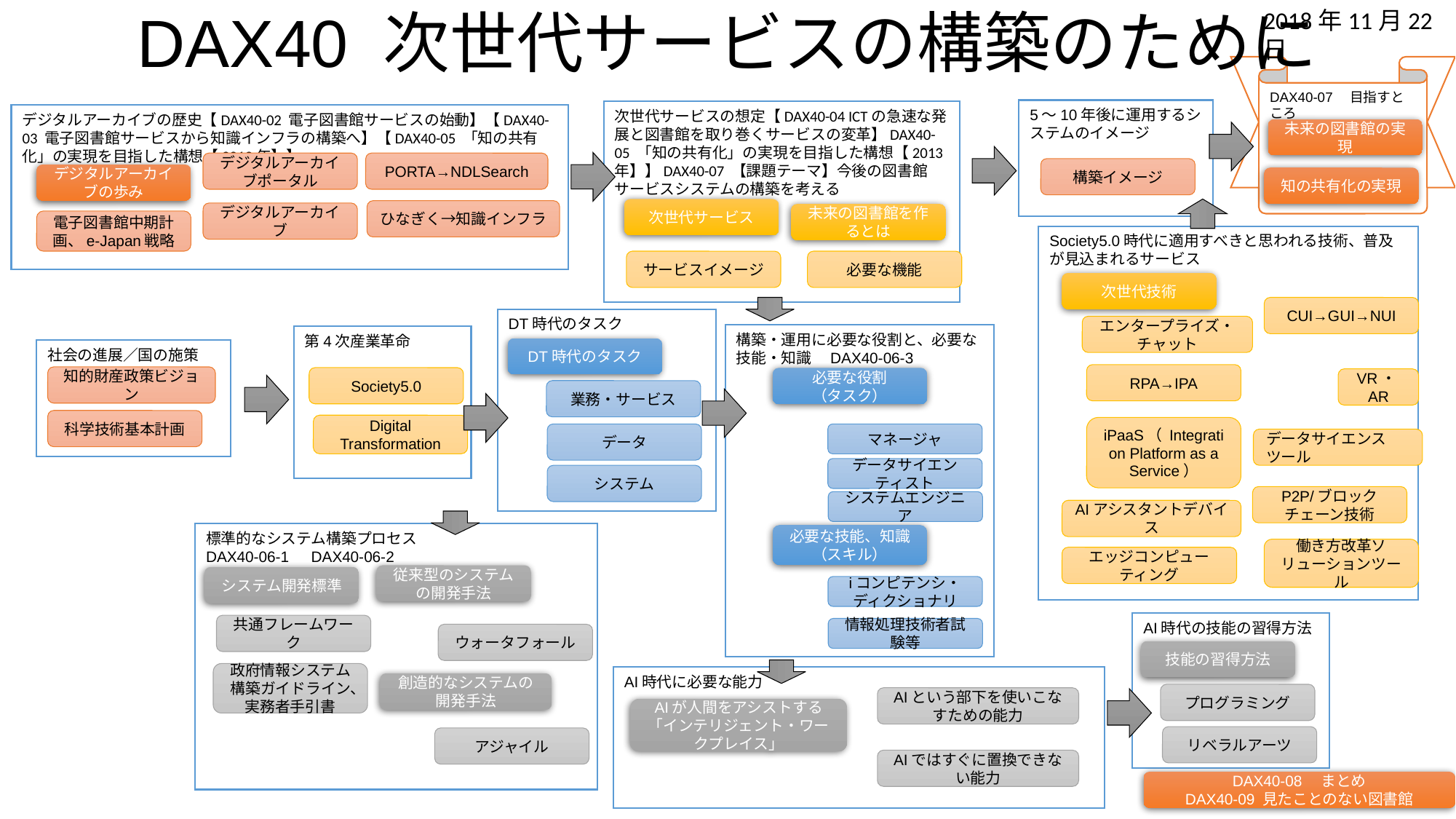

2018年11月22日
# DAX40 次世代サービスの構築のために
DAX40-07　目指すところ
5～10年後に運用するシステムのイメージ
次世代サービスの想定【DAX40-04 ICTの急速な発展と図書館を取り巻くサービスの変革】DAX40-05 「知の共有化」の実現を目指した構想【2013年】】DAX40-07 【課題テーマ】今後の図書館サービスシステムの構築を考える

デジタルアーカイブの歴史【DAX40-02 電子図書館サービスの始動】【DAX40-03 電子図書館サービスから知識インフラの構築へ】【DAX40-05 「知の共有化」の実現を目指した構想【2013年】】
未来の図書館の実現

デジタルアーカイブポータル
PORTA→NDLSearch
構築イメージ
デジタルアーカイブの歩み
知の共有化の実現

次世代サービス
ひなぎく→知識インフラ
デジタルアーカイブ
未来の図書館を作るとは
電子図書館中期計画、e-Japan戦略
Society5.0時代に適用すべきと思われる技術、普及が見込まれるサービス
サービスイメージ
必要な機能
次世代技術

CUI→GUI→NUI
DT時代のタスク
エンタープライズ・チャット
構築・運用に必要な役割と、必要な技能・知識　DAX40-06-3
第4次産業革命
DT時代のタスク
社会の進展／国の施策
RPA→IPA
知的財産政策ビジョン
Society5.0
必要な役割
（タスク）
VR・AR

業務・サービス

科学技術基本計画
Digital Transformation
iPaaS（ Integration Platform as a Service）
マネージャ
データ
データサイエンスツール
データサイエンティスト
システム
P2P/ブロックチェーン技術
システムエンジニア

AIアシスタントデバイス
標準的なシステム構築プロセス
DAX40-06-1　DAX40-06-2
必要な技能、知識（スキル）
働き方改革ソリューションツール
エッジコンピューティング
従来型のシステムの開発手法
システム開発標準
iコンピテンシ・ディクショナリ
AI時代の技能の習得方法
共通フレームワーク
情報処理技術者試験等
ウォータフォール
技能の習得方法

政府情報システム構築ガイドライン、実務者手引書
AI時代に必要な能力
創造的なシステムの開発手法
プログラミング
AIという部下を使いこなすための能力

AIが人間をアシストする「インテリジェント・ワークプレイス」
リベラルアーツ
アジャイル
AIではすぐに置換できない能力
DAX40-08　まとめ
DAX40-09 見たことのない図書館